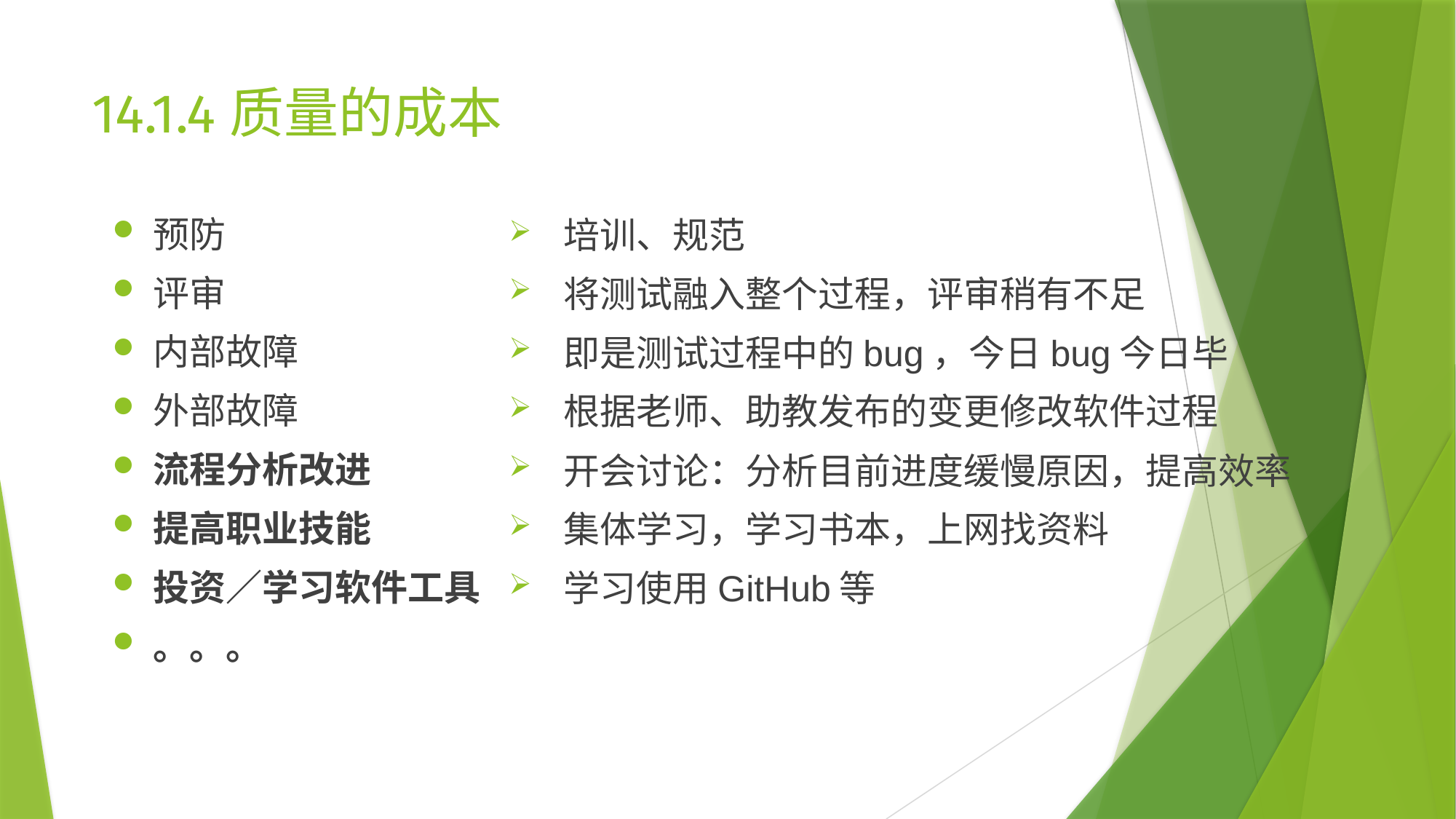

# 14.1.4质量的成本
预防
评审
内部故障
外部故障
流程分析改进
提高职业技能
投资／学习软件工具
。。。
培训、规范
将测试融入整个过程，评审稍有不足
即是测试过程中的bug，今日bug今日毕
根据老师、助教发布的变更修改软件过程
开会讨论：分析目前进度缓慢原因，提高效率
集体学习，学习书本，上网找资料
学习使用GitHub等